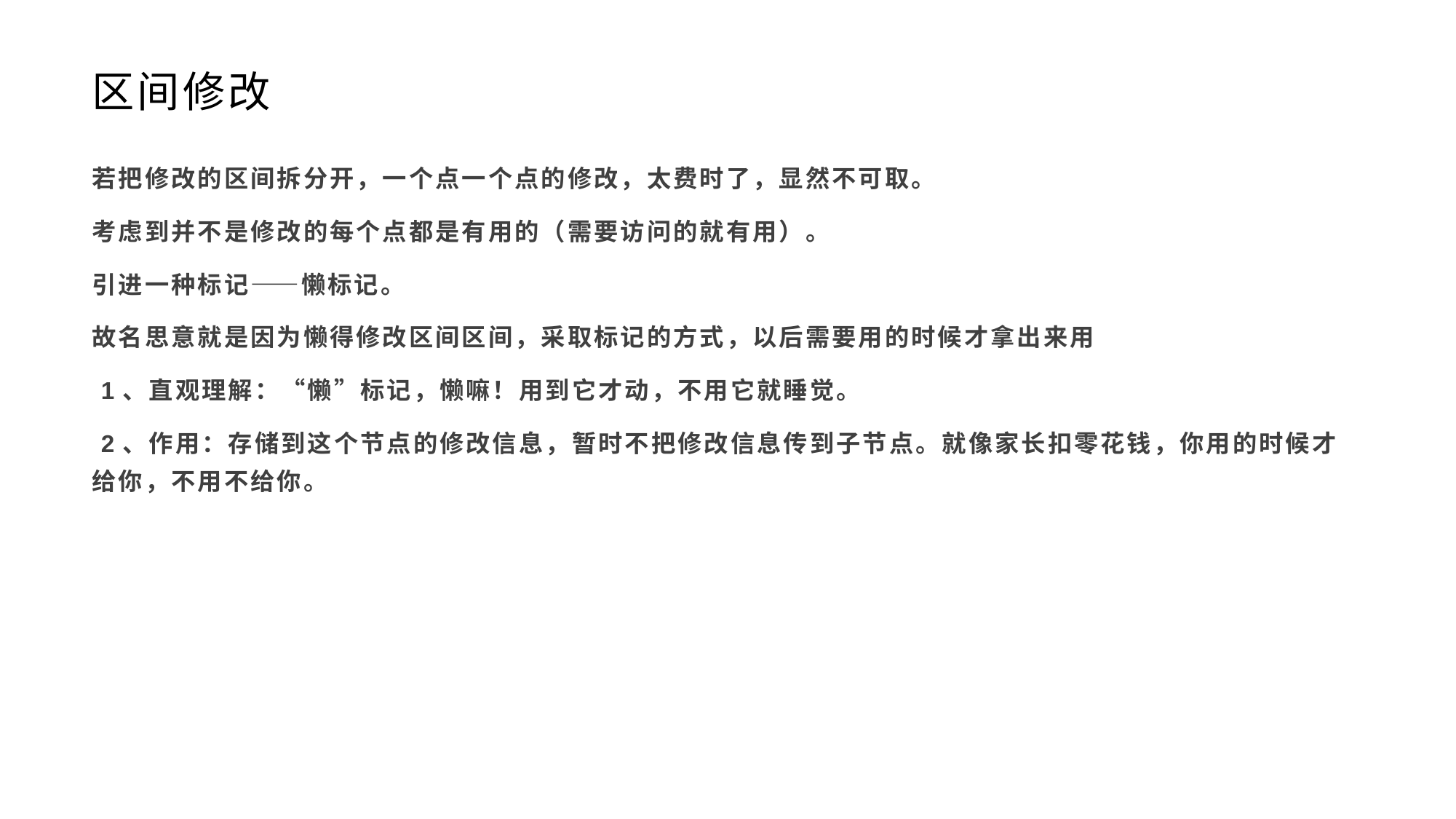

# 区间修改
若把修改的区间拆分开，一个点一个点的修改，太费时了，显然不可取。
考虑到并不是修改的每个点都是有用的（需要访问的就有用）。
引进一种标记——懒标记。
故名思意就是因为懒得修改区间区间，采取标记的方式，以后需要用的时候才拿出来用
 1、直观理解：“懒”标记，懒嘛！用到它才动，不用它就睡觉。
 2、作用：存储到这个节点的修改信息，暂时不把修改信息传到子节点。就像家长扣零花钱，你用的时候才给你，不用不给你。